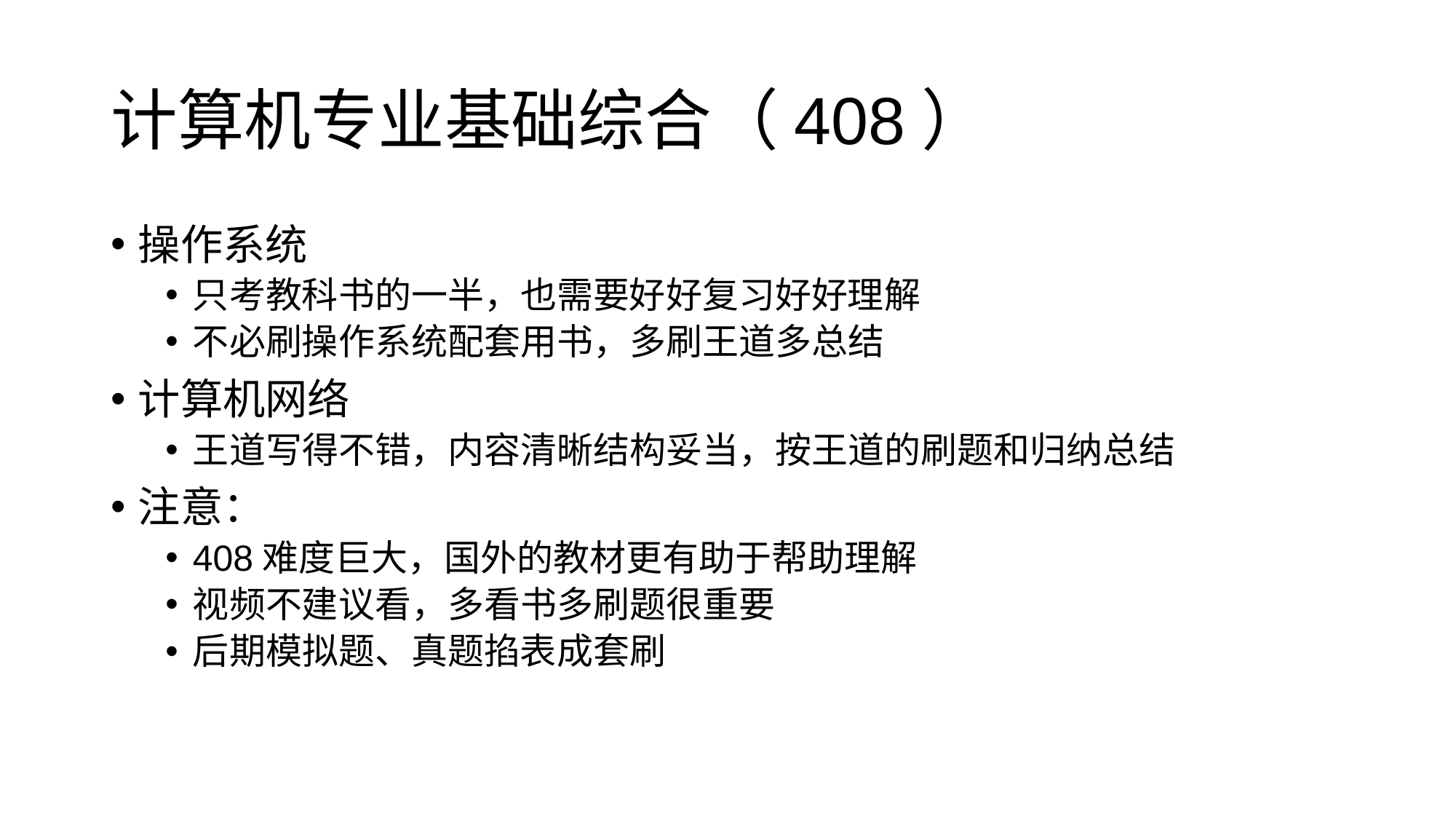

# 计算机专业基础综合（408）
操作系统
只考教科书的一半，也需要好好复习好好理解
不必刷操作系统配套用书，多刷王道多总结
计算机网络
王道写得不错，内容清晰结构妥当，按王道的刷题和归纳总结
注意：
408难度巨大，国外的教材更有助于帮助理解
视频不建议看，多看书多刷题很重要
后期模拟题、真题掐表成套刷